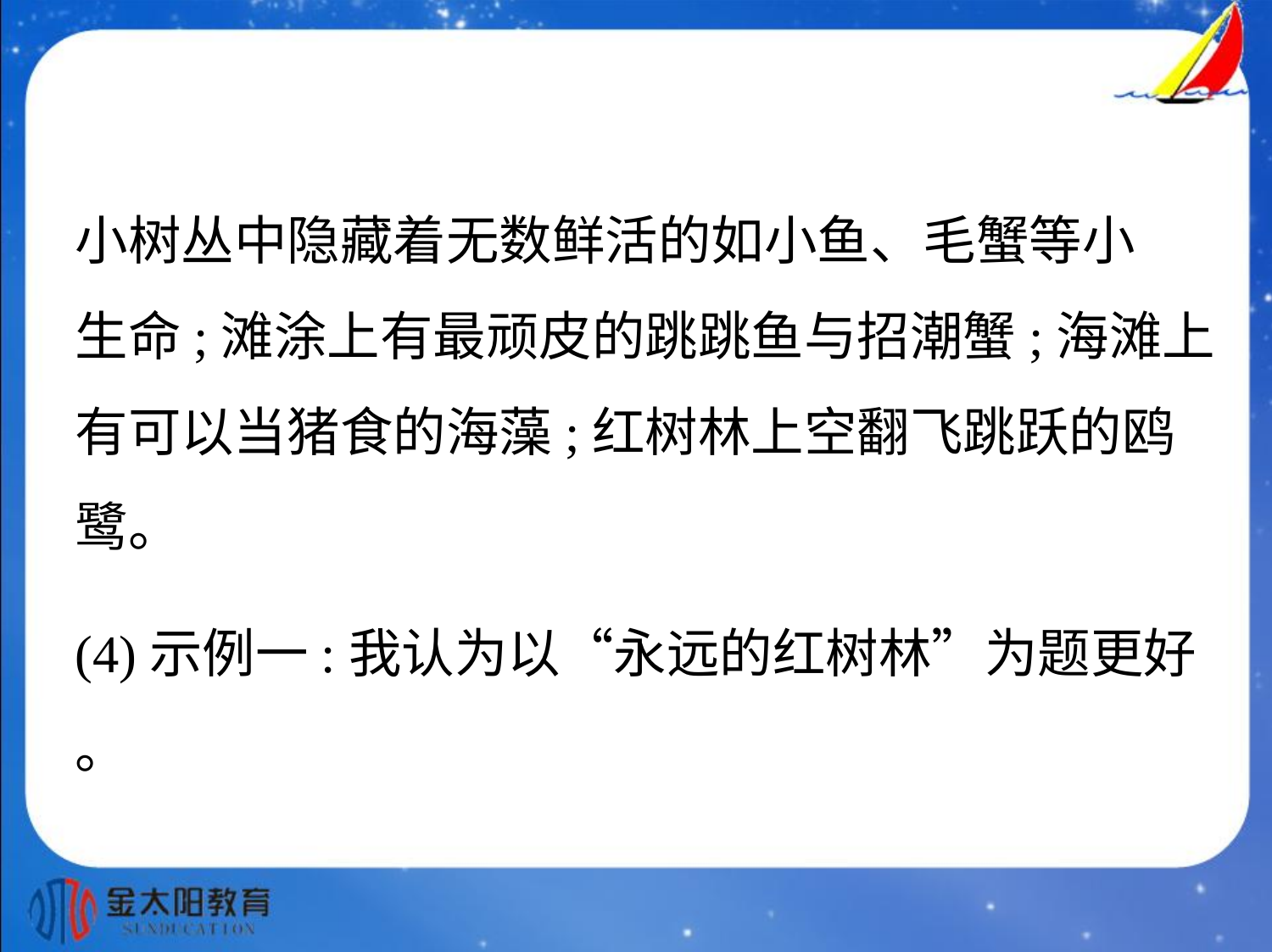

小树丛中隐藏着无数鲜活的如小鱼、毛蟹等小
生命;滩涂上有最顽皮的跳跳鱼与招潮蟹;海滩上
有可以当猪食的海藻;红树林上空翻飞跳跃的鸥
鹭。
(4)示例一:我认为以“永远的红树林”为题更好
。